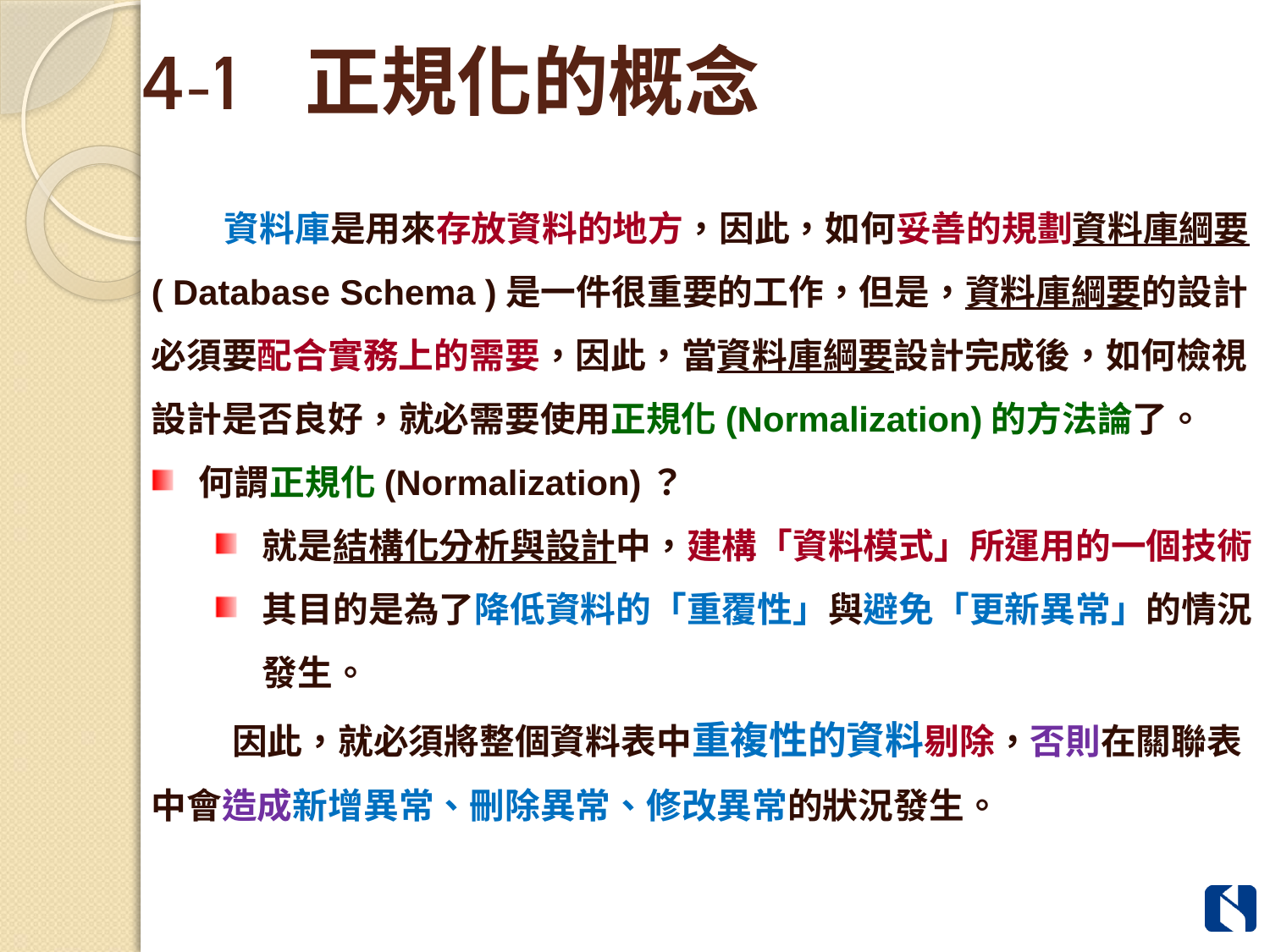

# 4-1  正規化的概念
        資料庫是用來存放資料的地方，因此，如何妥善的規劃資料庫綱要 ( Database Schema )是一件很重要的工作，但是，資料庫綱要的設計必須要配合實務上的需要，因此，當資料庫綱要設計完成後，如何檢視設計是否良好，就必需要使用正規化(Normalization)的方法論了。
何謂正規化(Normalization)？
就是結構化分析與設計中，建構「資料模式」所運用的一個技術
其目的是為了降低資料的「重覆性」與避免「更新異常」的情況發生。
         因此，就必須將整個資料表中重複性的資料剔除，否則在關聯表中會造成新增異常、刪除異常、修改異常的狀況發生。